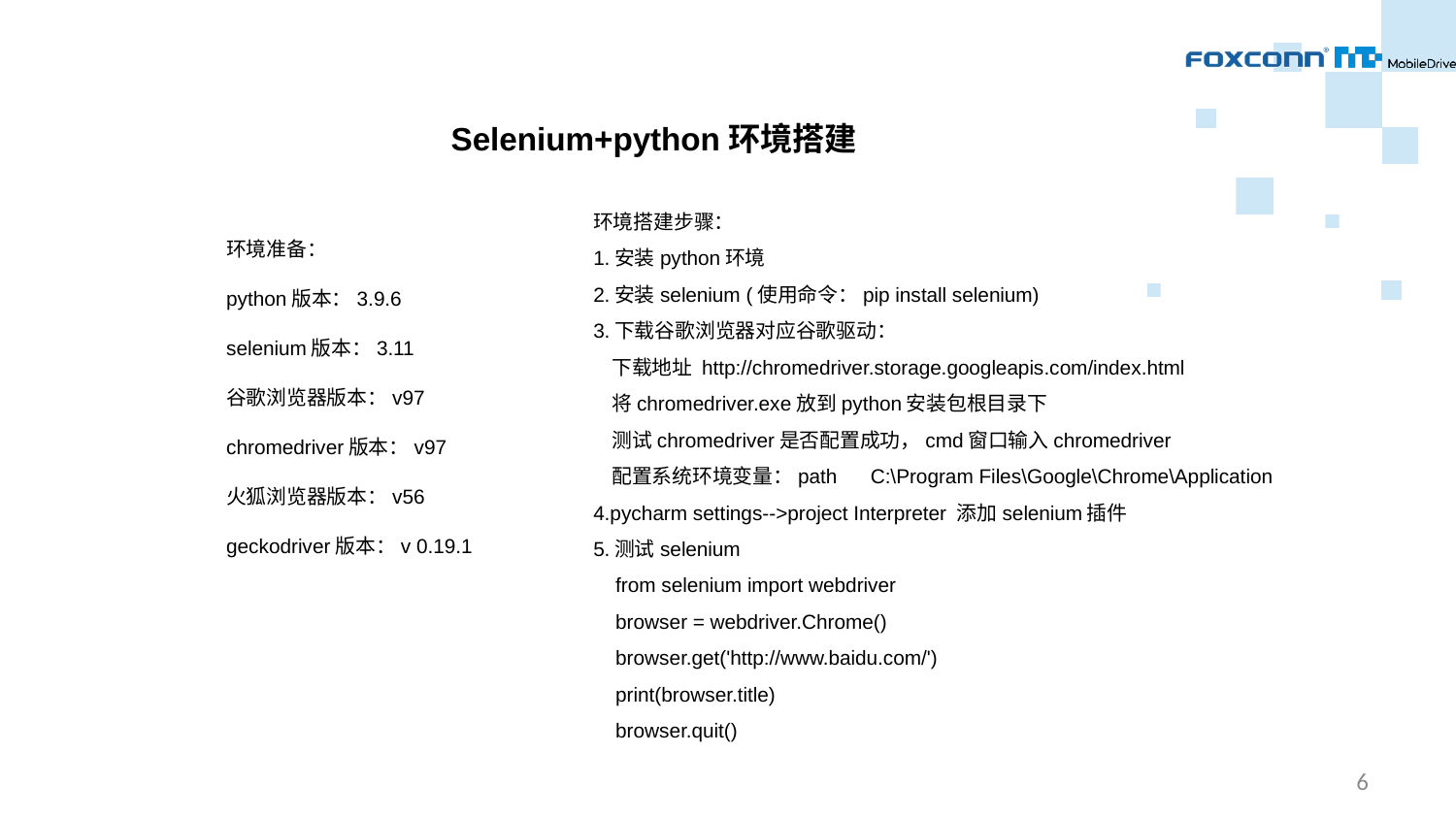

Selenium+python环境搭建

环境搭建步骤：
1.安装python环境
2.安装selenium (使用命令：pip install selenium)
3.下载谷歌浏览器对应谷歌驱动：
   下载地址 http://chromedriver.storage.googleapis.com/index.html
   将chromedriver.exe放到python安装包根目录下
   测试chromedriver是否配置成功，cmd窗口输入chromedriver
   配置系统环境变量：path      C:\Program Files\Google\Chrome\Application
4.pycharm settings-->project Interpreter 添加selenium插件
5.测试selenium
    from selenium import webdriver
    browser = webdriver.Chrome()
    browser.get('http://www.baidu.com/')
    print(browser.title)
    browser.quit()
环境准备：
python版本：3.9.6
selenium版本：3.11
谷歌浏览器版本：v97
chromedriver版本：v97
火狐浏览器版本：v56
geckodriver版本：v 0.19.1

6